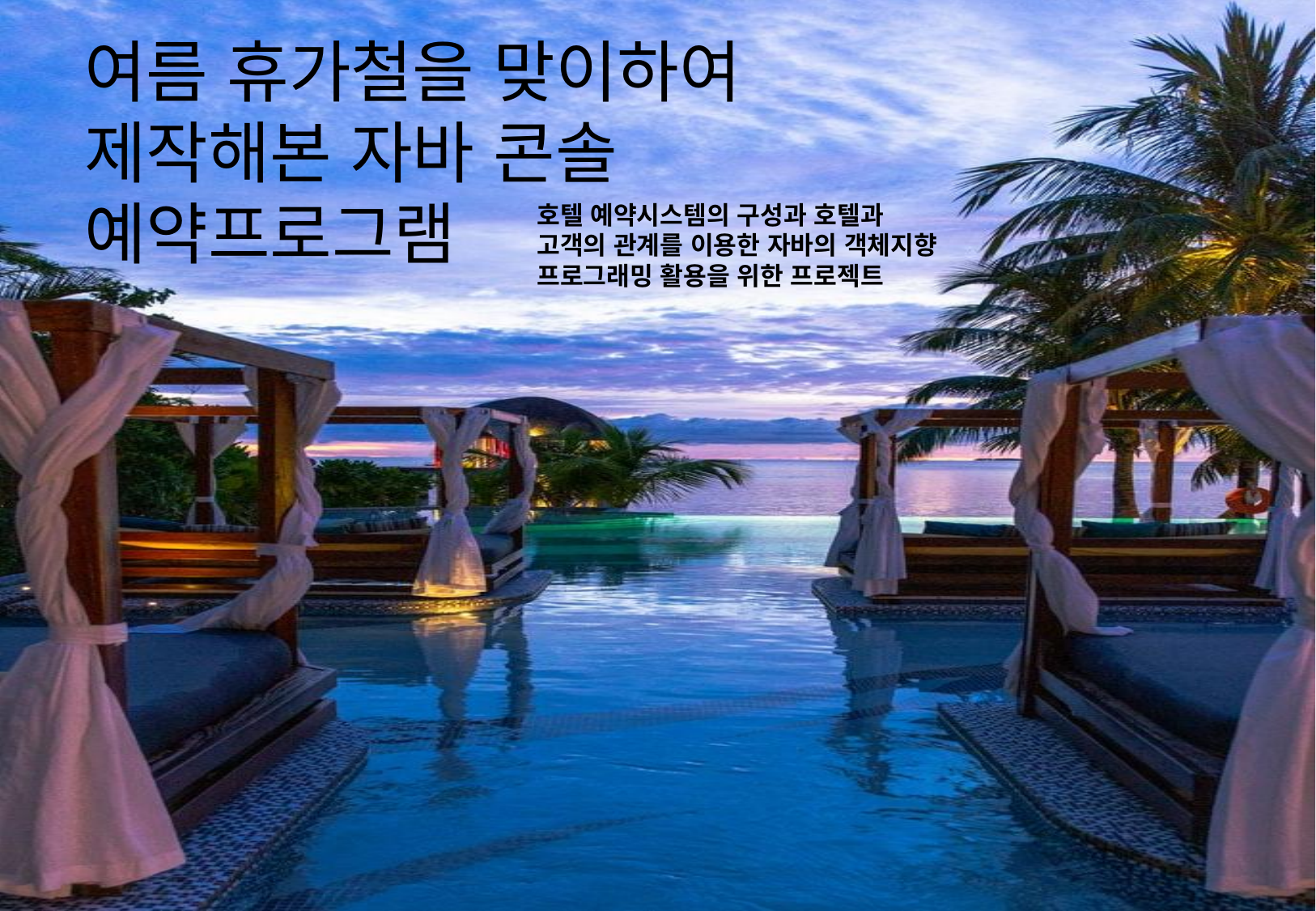

# 여름 휴가철을 맞이하여 제작해본 자바 콘솔 예약프로그램

호텔 예약시스템의 구성과 호텔과 고객의 관계를 이용한 자바의 객체지향 프로그래밍 활용을 위한 프로젝트